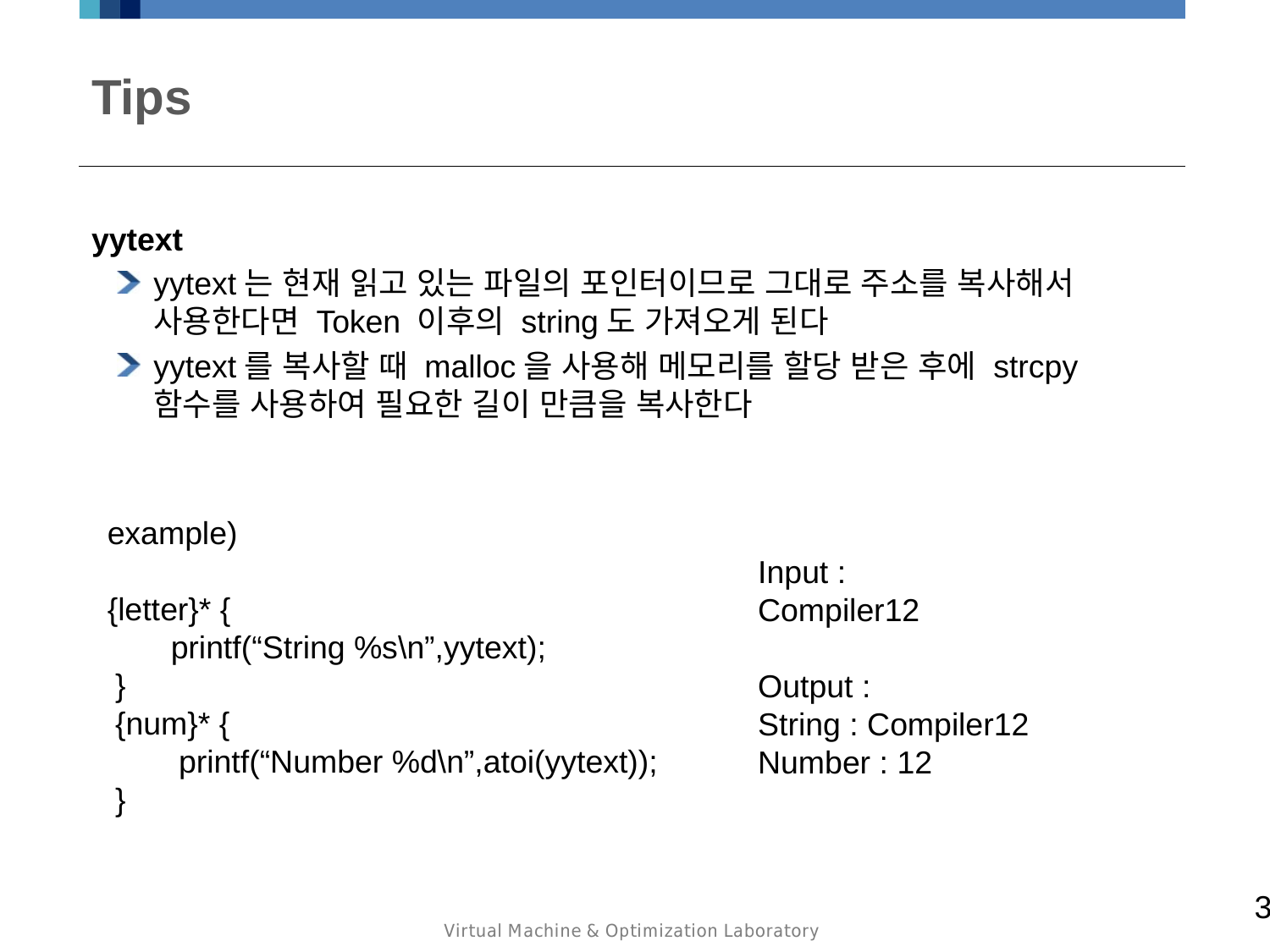

# Tips
yytext
yytext는 현재 읽고 있는 파일의 포인터이므로 그대로 주소를 복사해서 사용한다면 Token 이후의 string도 가져오게 된다
yytext를 복사할 때 malloc을 사용해 메모리를 할당 받은 후에 strcpy 함수를 사용하여 필요한 길이 만큼을 복사한다
example)

{letter}* {
printf(“String %s\n”,yytext);
}
{num}* {
printf(“Number %d\n”,atoi(yytext));
}

Input :
Compiler12

Output :
String : Compiler12
Number : 12